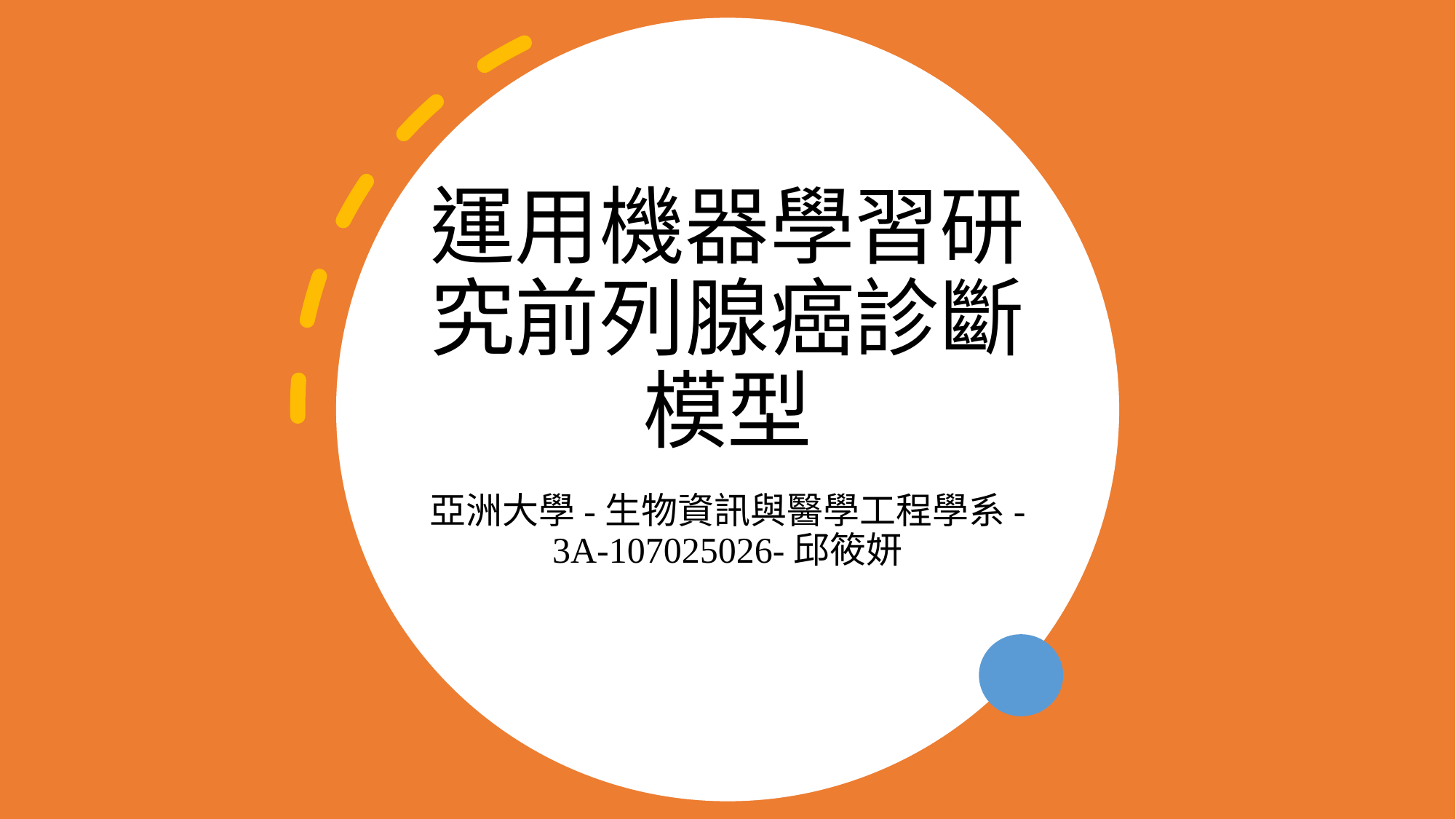

# 運用機器學習研究前列腺癌診斷模型
亞洲大學-生物資訊與醫學工程學系-3A-107025026-邱筱妍